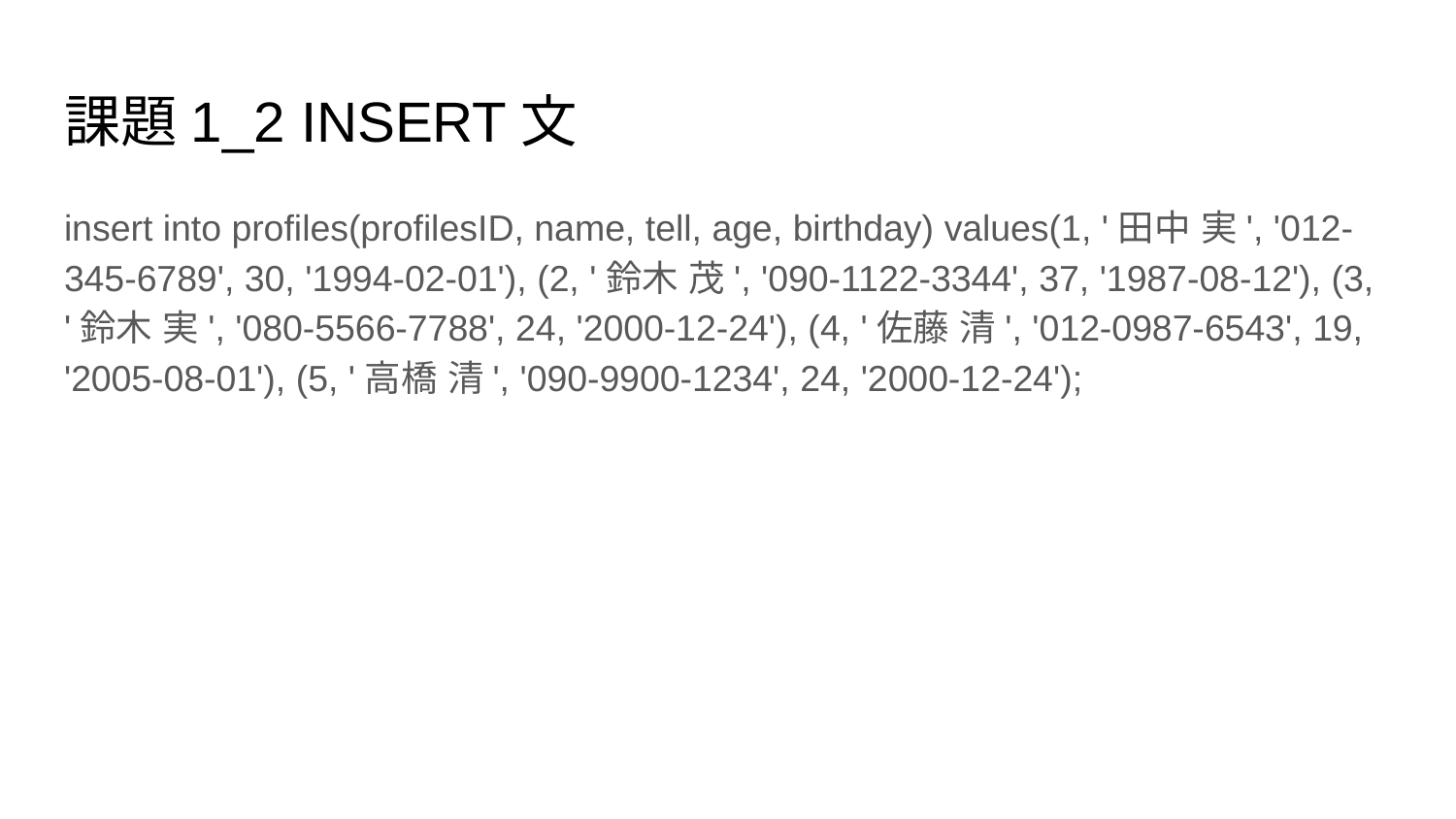

# 課題1_2 INSERT文
insert into profiles(profilesID, name, tell, age, birthday) values(1, '田中 実', '012-345-6789', 30, '1994-02-01'), (2, '鈴木 茂', '090-1122-3344', 37, '1987-08-12'), (3, '鈴木 実', '080-5566-7788', 24, '2000-12-24'), (4, '佐藤 清', '012-0987-6543', 19, '2005-08-01'), (5, '高橋 清', '090-9900-1234', 24, '2000-12-24');